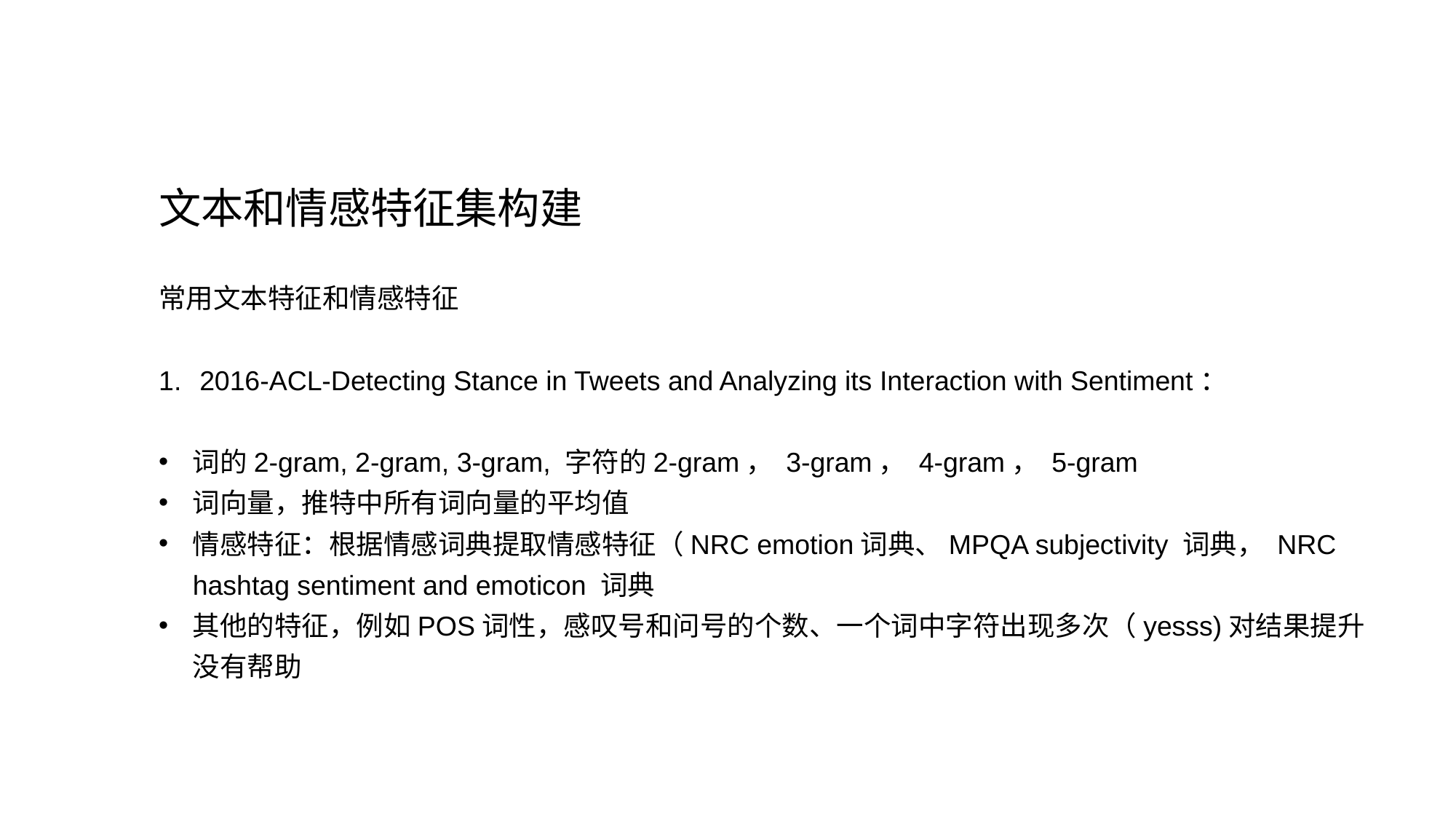

文本和情感特征集构建

常用文本特征和情感特征

2016-ACL-Detecting Stance in Tweets and Analyzing its Interaction with Sentiment：

词的2-gram, 2-gram, 3-gram, 字符的2-gram， 3-gram， 4-gram， 5-gram
词向量，推特中所有词向量的平均值
情感特征：根据情感词典提取情感特征（NRC emotion词典、MPQA subjectivity 词典， NRC hashtag sentiment and emoticon 词典
其他的特征，例如POS词性，感叹号和问号的个数、一个词中字符出现多次（yesss)对结果提升没有帮助